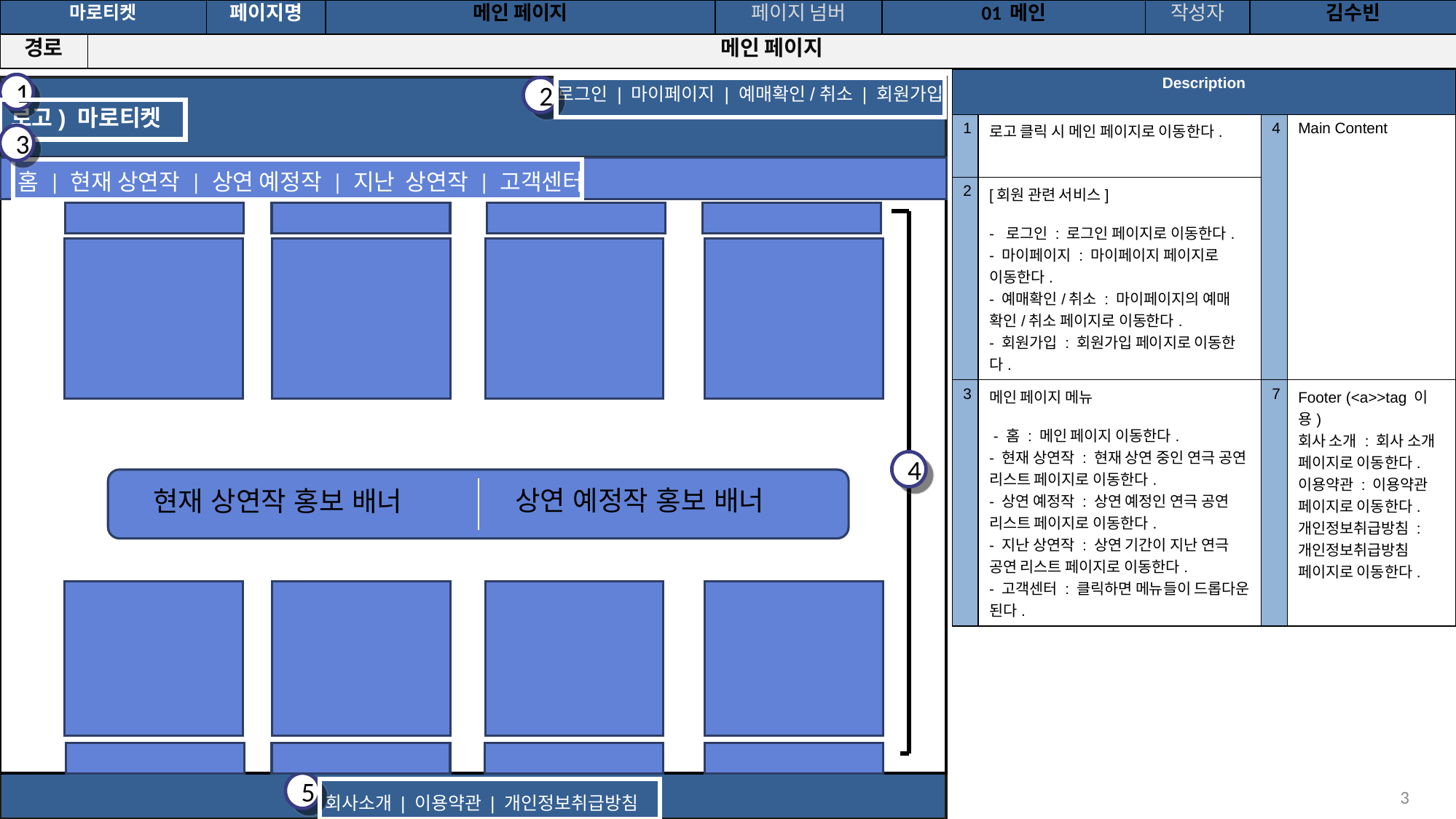

공간(오피스) 대여 시스템
| 마로티켓 |  | 페이지명 | 메인 페이지 | 페이지 넘버 | 01 메인 | 작성자 | 김수빈 |
| --- | --- | --- | --- | --- | --- | --- | --- |
| 경로 | 메인 페이지 |  |  |  |  |  |  |
| Description |  |  |  |
| --- | --- | --- | --- |
| 1 | 로고 클릭 시 메인 페이지로 이동한다. | 4 | Main Content |
| 2 | [회원 관련 서비스] - 로그인 : 로그인 페이지로 이동한다. - 마이페이지 : 마이페이지 페이지로 이동한다. - 예매확인/취소 : 마이페이지의 예매 확인/취소 페이지로 이동한다. - 회원가입 : 회원가입 페이지로 이동한다. |  |  |
| 3 | 메인 페이지 메뉴 - 홈 : 메인 페이지 이동한다. - 현재 상연작 : 현재 상연 중인 연극 공연 리스트 페이지로 이동한다. - 상연 예정작 : 상연 예정인 연극 공연 리스트 페이지로 이동한다. - 지난 상연작 : 상연 기간이 지난 연극 공연 리스트 페이지로 이동한다. - 고객센터 : 클릭하면 메뉴들이 드롭다운 된다. | 7 | Footer (<a>>tag 이용) 회사 소개 : 회사 소개 페이지로 이동한다. 이용약관 : 이용약관 페이지로 이동한다. 개인정보취급방침 : 개인정보취급방침 페이지로 이동한다. |
1
로고) 마로티켓
로그인 | 마이페이지 | 예매확인/취소 | 회원가입
2

3

홈 | 현재 상연작 | 상연 예정작 | 지난  상연작 | 고객센터

4

상연 예정작 홍보 배너
현재 상연작 홍보 배너

회사소개 | 이용약관 | 개인정보취급방침
5
3